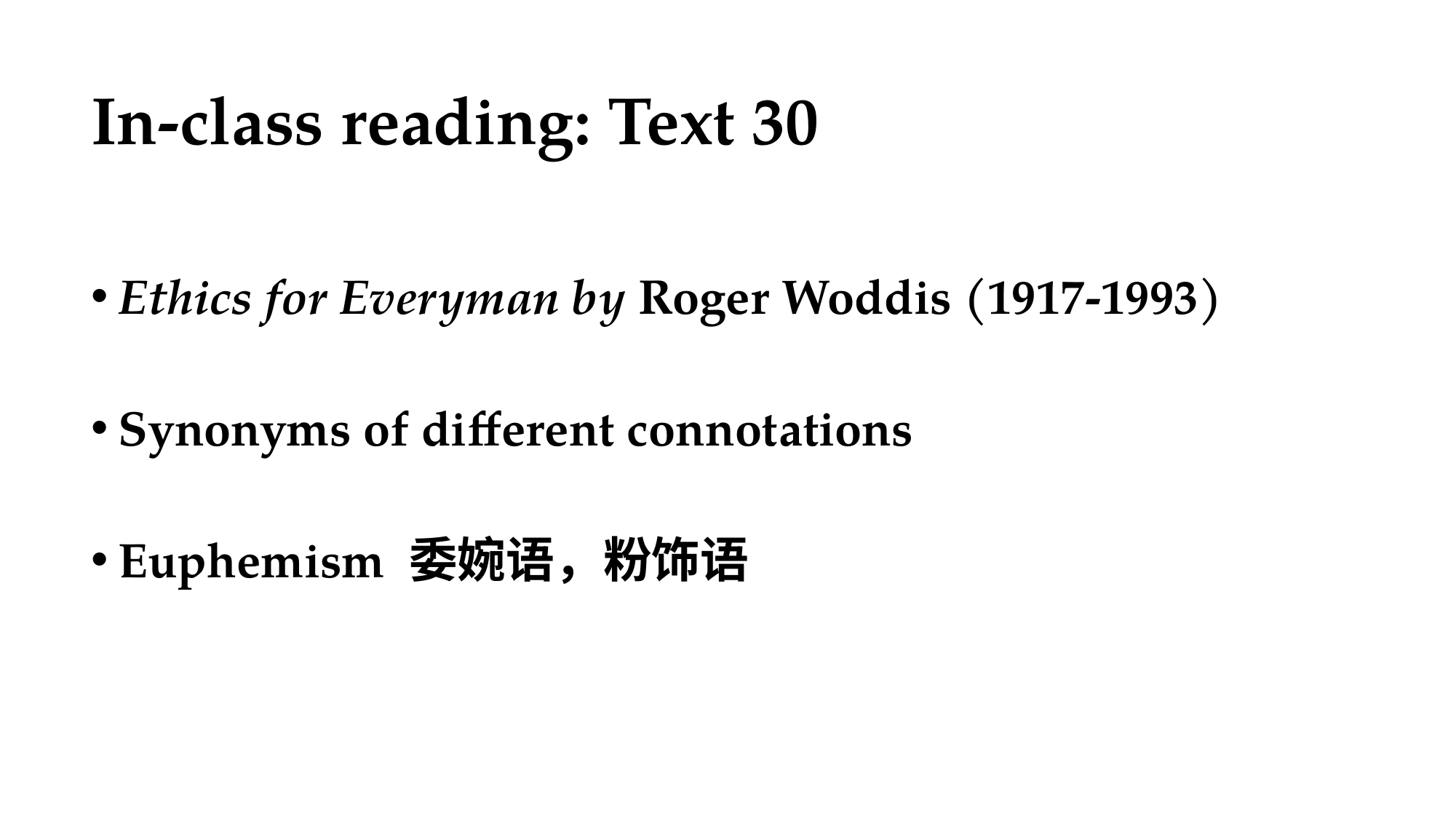

# In-class reading: Text 30
Ethics for Everyman by Roger Woddis (1917-1993)
Synonyms of different connotations
Euphemism 委婉语，粉饰语